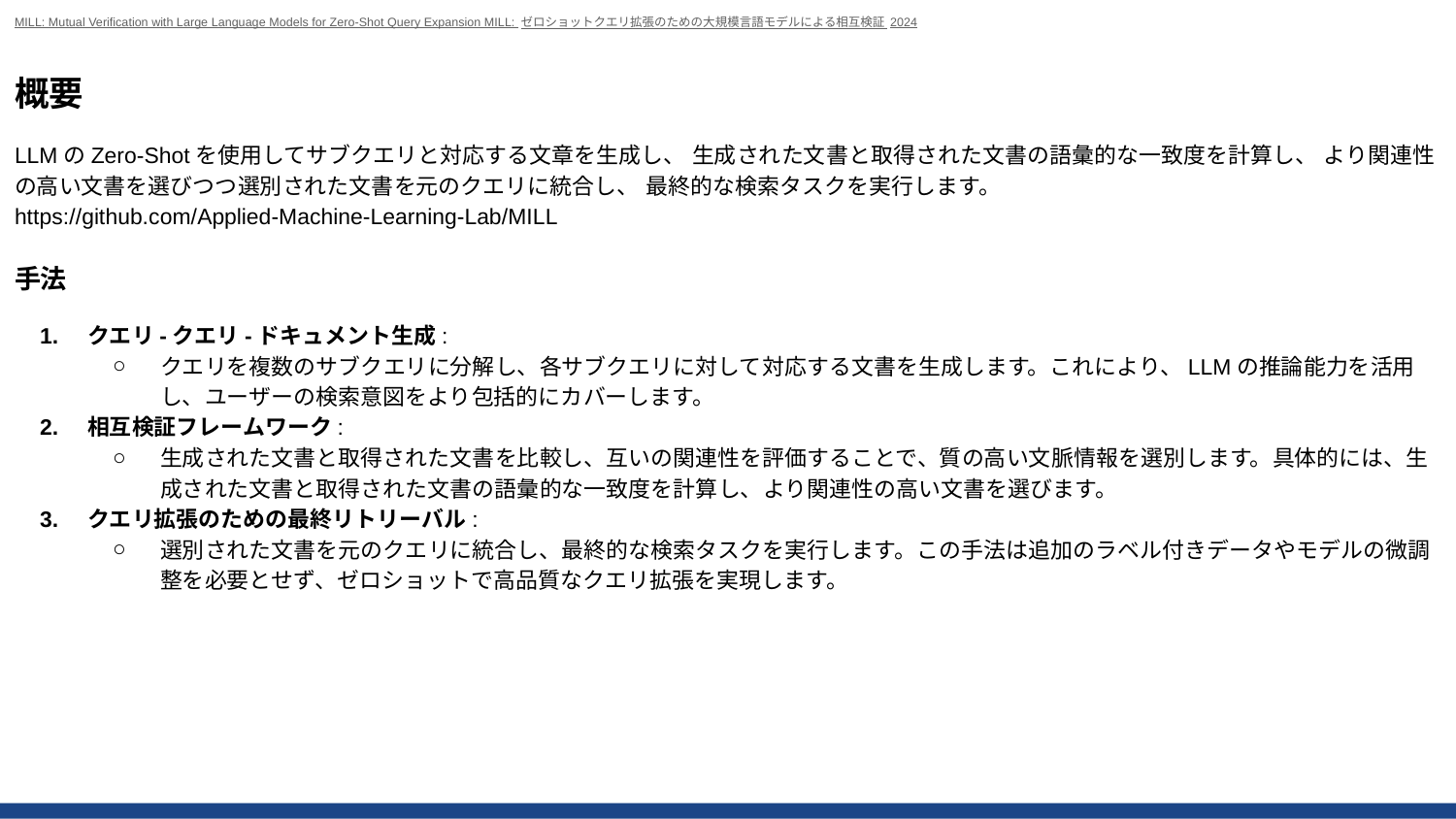

MILL: Mutual Verification with Large Language Models for Zero-Shot Query Expansion MILL: ゼロショットクエリ拡張のための大規模言語モデルによる相互検証 2024
概要
LLMのZero-Shotを使用してサブクエリと対応する文章を生成し、 生成された文書と取得された文書の語彙的な一致度を計算し、 より関連性の高い文書を選びつつ選別された文書を元のクエリに統合し、 最終的な検索タスクを実行します。
https://github.com/Applied-Machine-Learning-Lab/MILL
手法
クエリ-クエリ-ドキュメント生成:
クエリを複数のサブクエリに分解し、各サブクエリに対して対応する文書を生成します。これにより、LLMの推論能力を活用し、ユーザーの検索意図をより包括的にカバーします。
相互検証フレームワーク:
生成された文書と取得された文書を比較し、互いの関連性を評価することで、質の高い文脈情報を選別します。具体的には、生成された文書と取得された文書の語彙的な一致度を計算し、より関連性の高い文書を選びます。
クエリ拡張のための最終リトリーバル:
選別された文書を元のクエリに統合し、最終的な検索タスクを実行します。この手法は追加のラベル付きデータやモデルの微調整を必要とせず、ゼロショットで高品質なクエリ拡張を実現します。